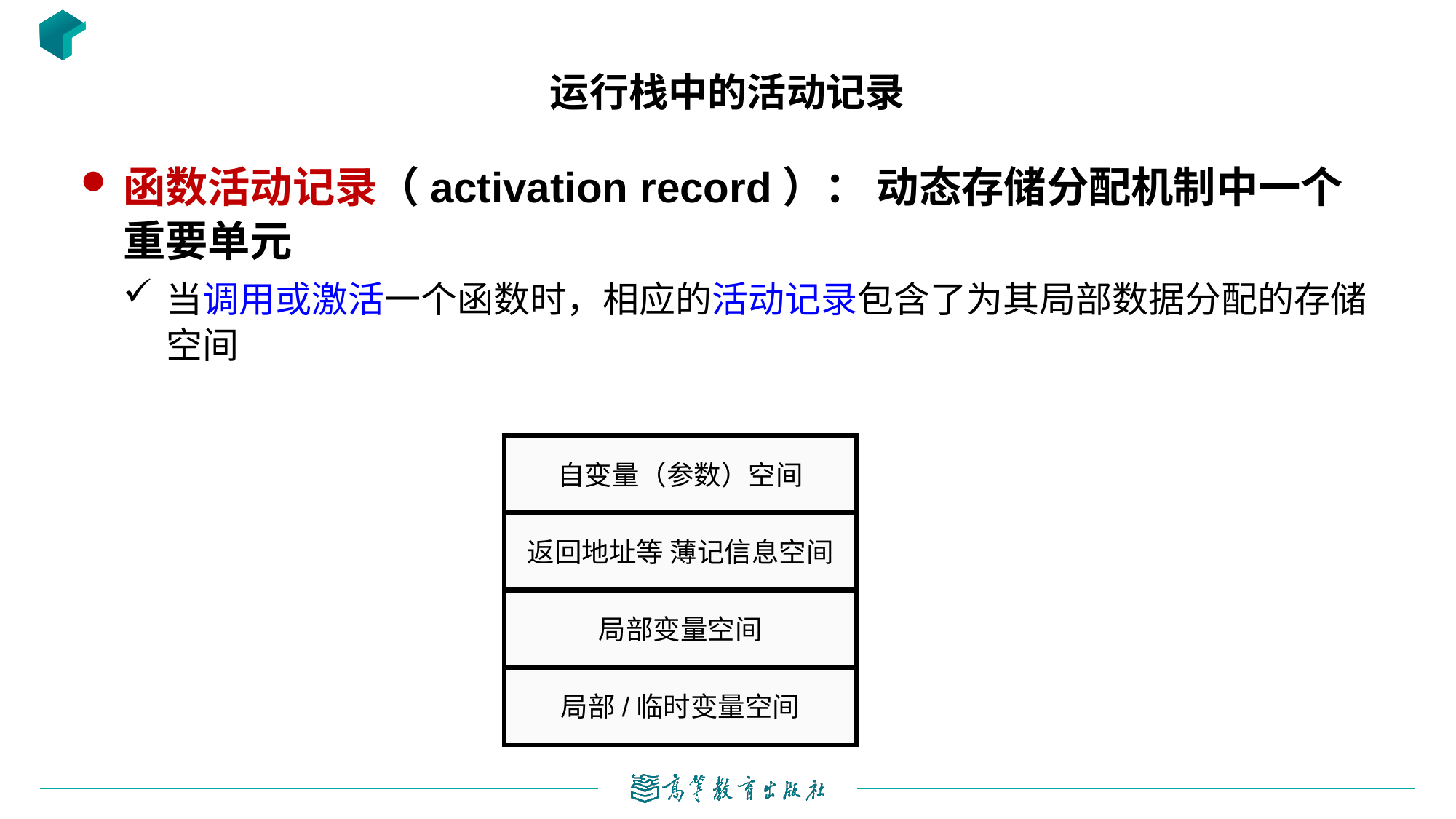

# 运行栈中的活动记录
函数活动记录（activation record）： 动态存储分配机制中一个重要单元
当调用或激活一个函数时，相应的活动记录包含了为其局部数据分配的存储空间
自变量（参数）空间
返回地址等 薄记信息空间
局部变量空间
局部/临时变量空间